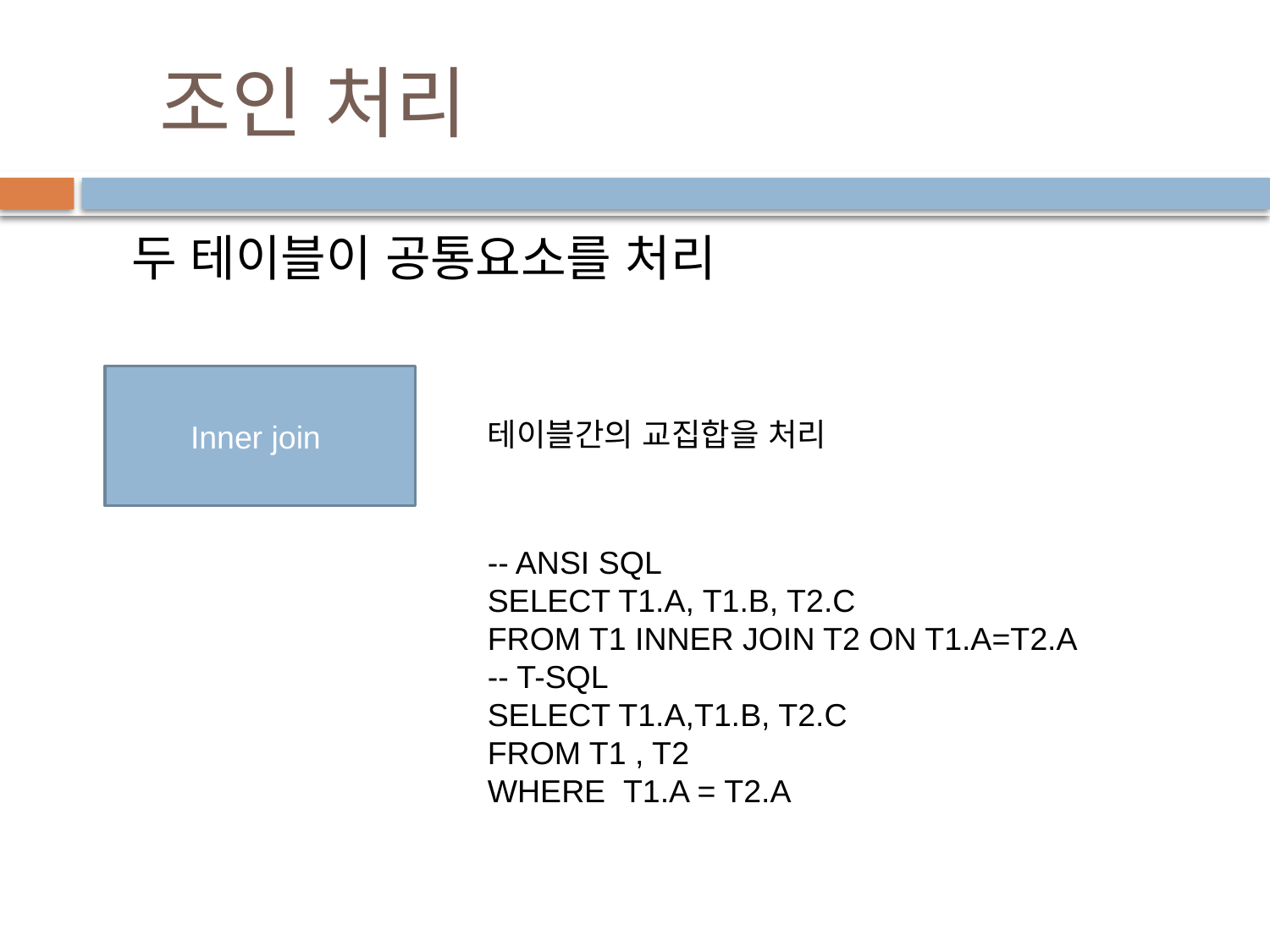

# 조인 처리
  두 테이블이 공통요소를 처리
Inner join
테이블간의 교집합을 처리
-- ANSI SQL
SELECT T1.A, T1.B, T2.C
FROM T1 INNER JOIN T2 ON T1.A=T2.A
-- T-SQL
SELECT T1.A,T1.B, T2.C
FROM T1 , T2
WHERE  T1.A = T2.A